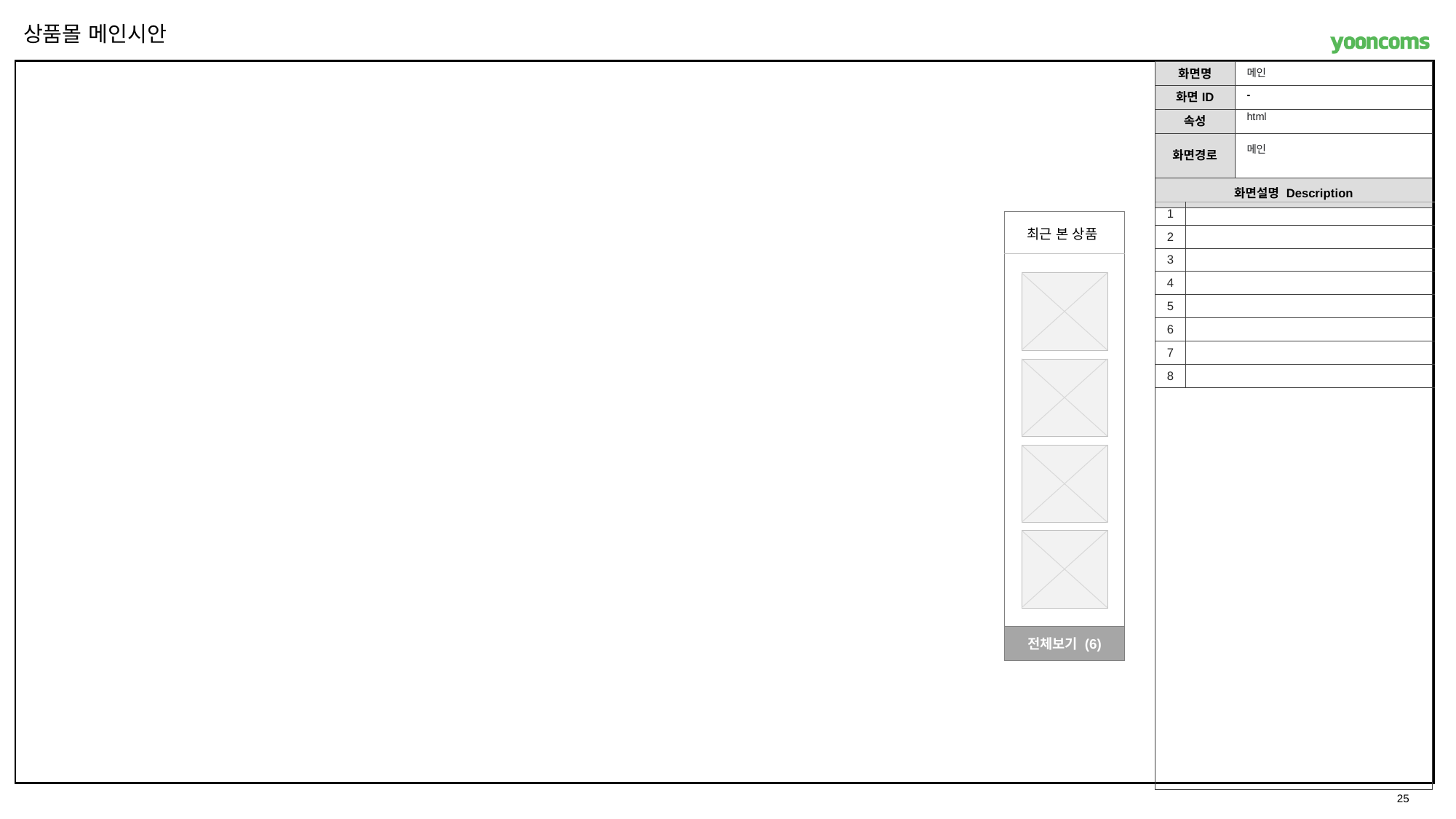

상품몰 메인시안
메인
-
html
메인
| 1 |  |
| --- | --- |
| 2 |  |
| 3 |  |
| 4 |  |
| 5 |  |
| 6 |  |
| 7 |  |
| 8 |  |

최근 본 상품

전체보기 (6)